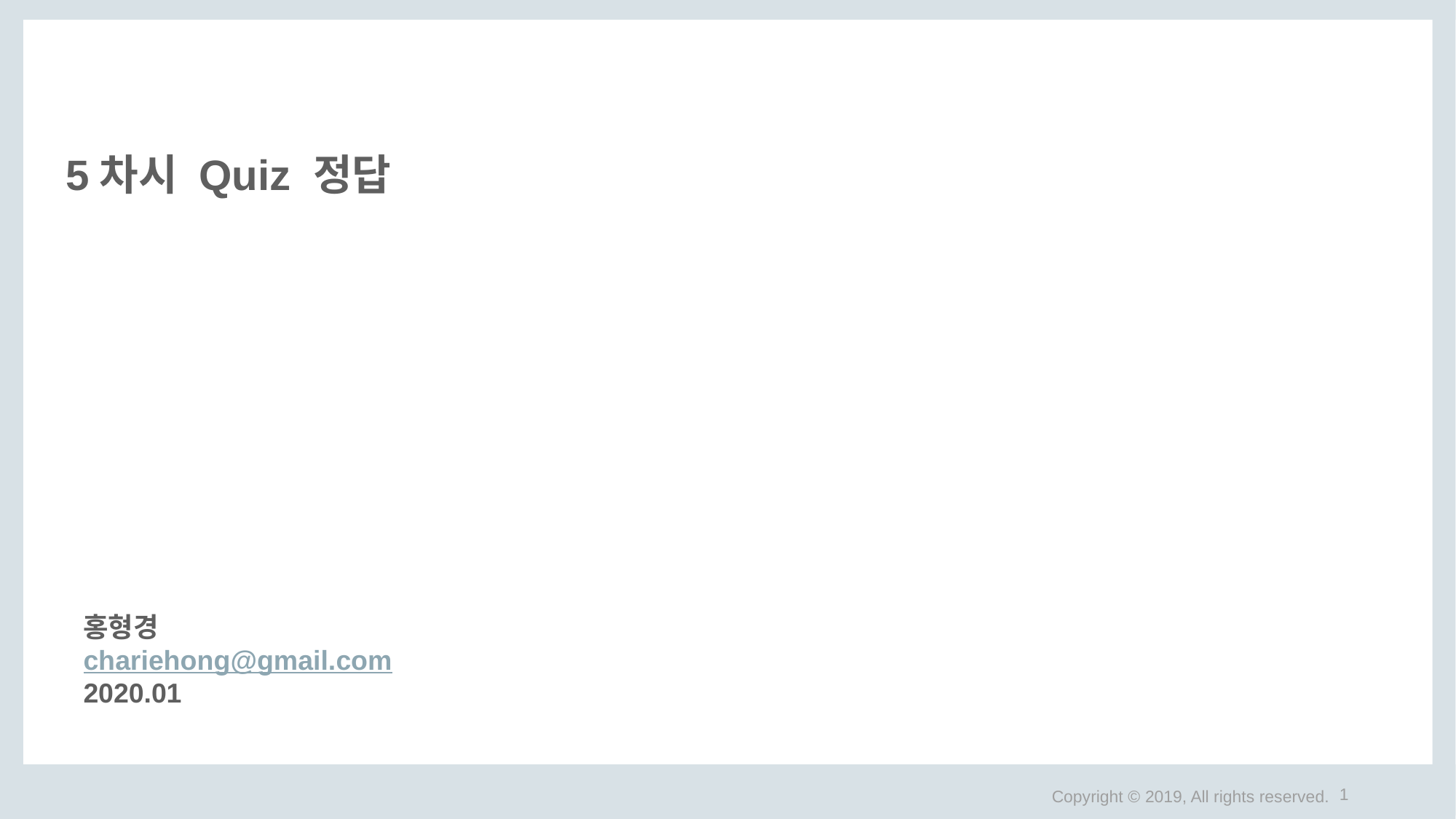

# 5차시 Quiz 정답
홍형경
chariehong@gmail.com
2020.01